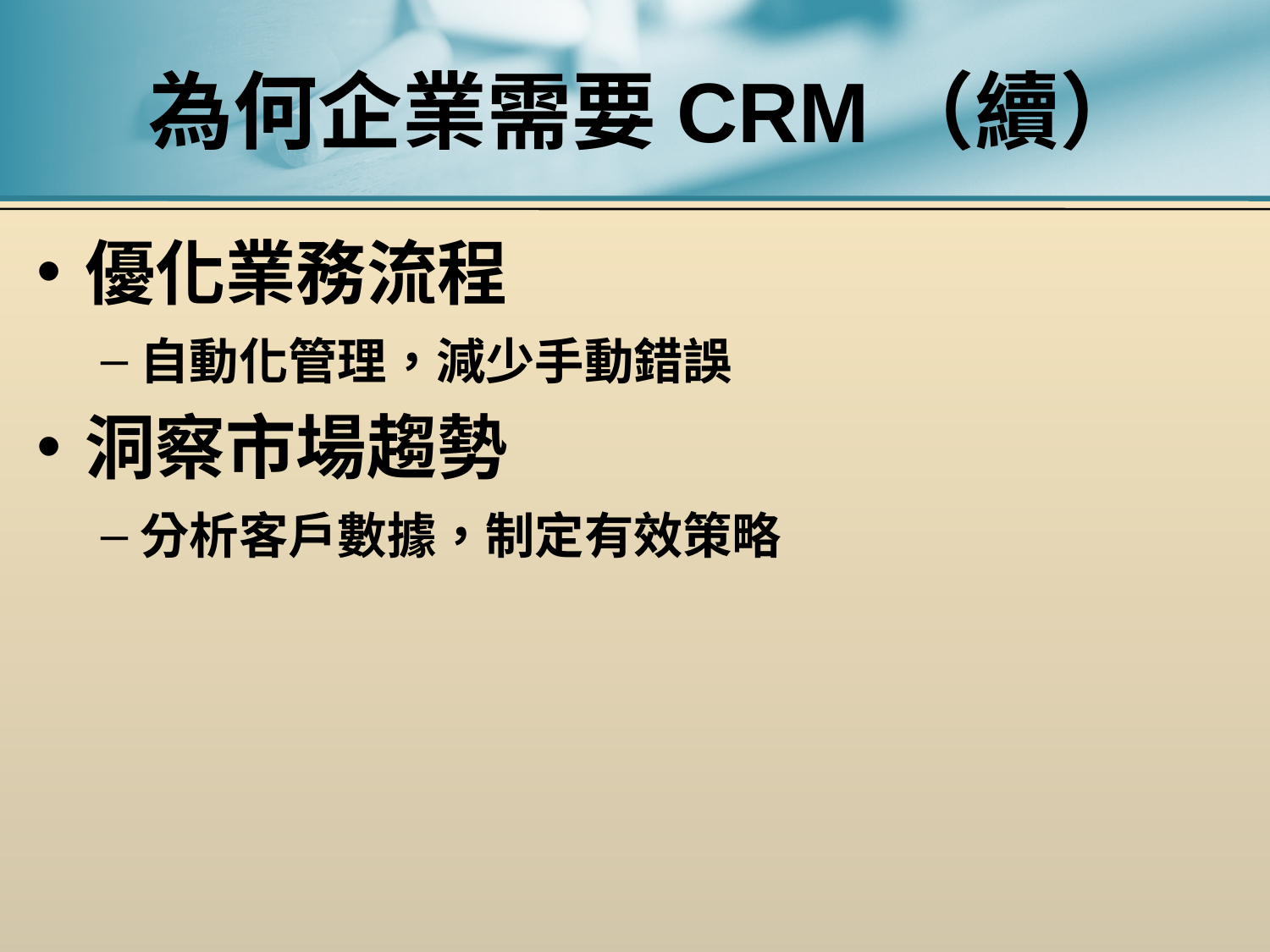

# 為何企業需要CRM（續）
優化業務流程
自動化管理，減少手動錯誤
洞察市場趨勢
分析客戶數據，制定有效策略